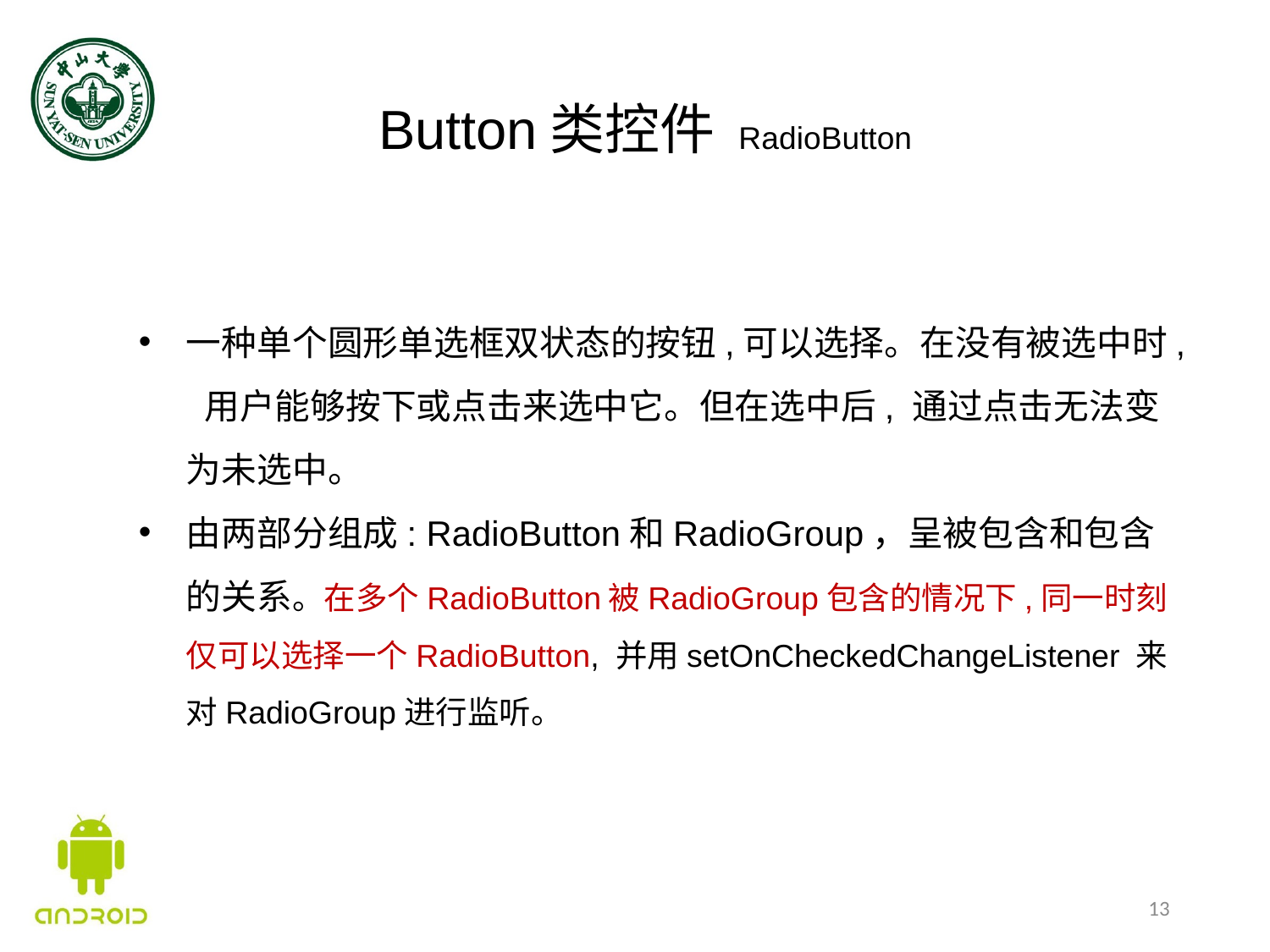

Button类控件 RadioButton

一种单个圆形单选框双状态的按钮,可以选择。在没有被选中时, 用户能够按下或点击来选中它。但在选中后, 通过点击无法变为未选中。
由两部分组成: RadioButton和RadioGroup，呈被包含和包含的关系。在多个RadioButton被RadioGroup包含的情况下,同一时刻仅可以选择一个RadioButton, 并用setOnCheckedChangeListener 来对RadioGroup进行监听。
13